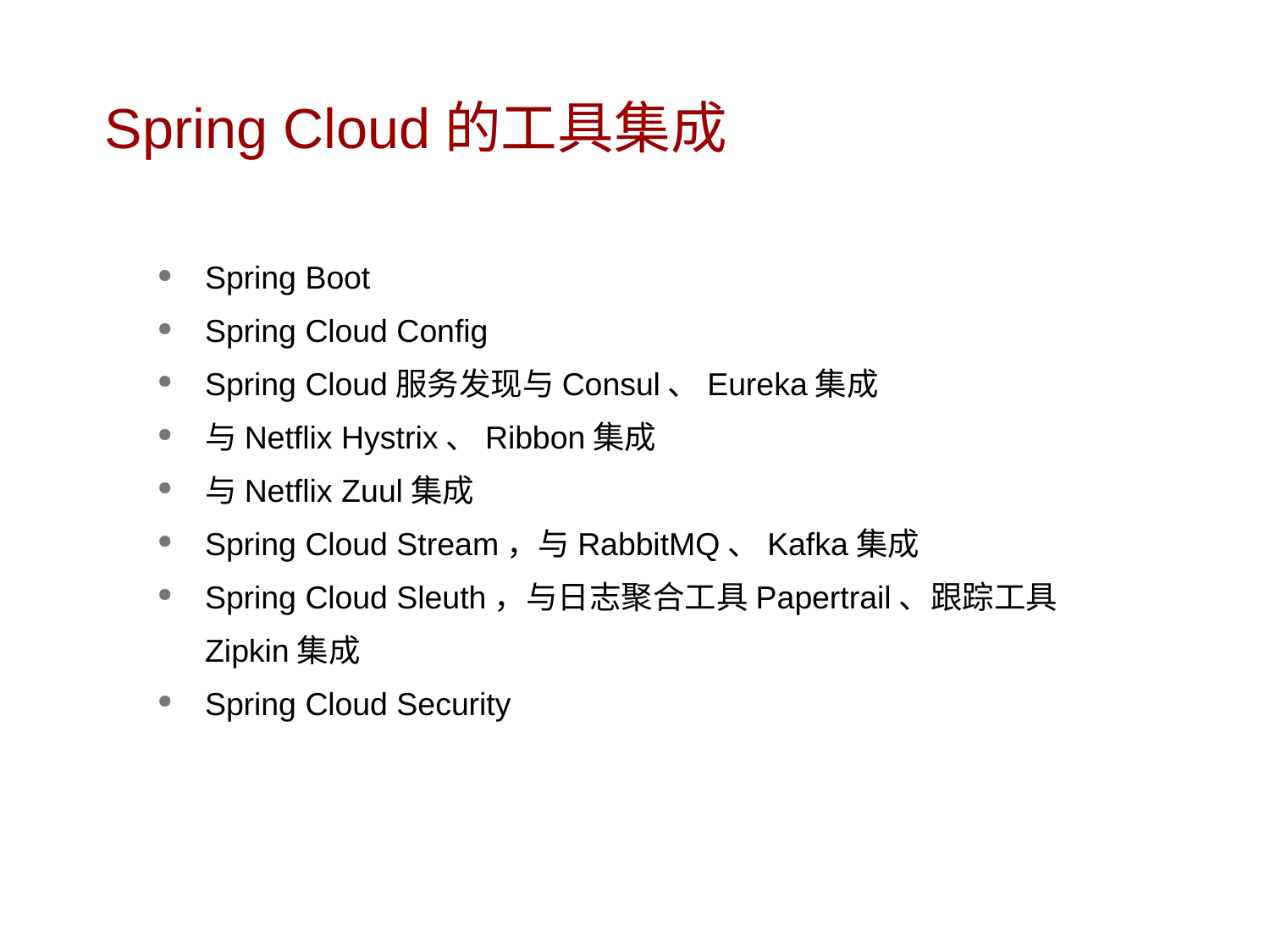

# Spring Cloud的工具集成
Spring Boot
Spring Cloud Config
Spring Cloud服务发现与Consul、Eureka集成
与Netflix Hystrix、Ribbon集成
与Netflix Zuul集成
Spring Cloud Stream，与RabbitMQ、Kafka集成
Spring Cloud Sleuth，与日志聚合工具Papertrail、跟踪工具Zipkin集成
Spring Cloud Security